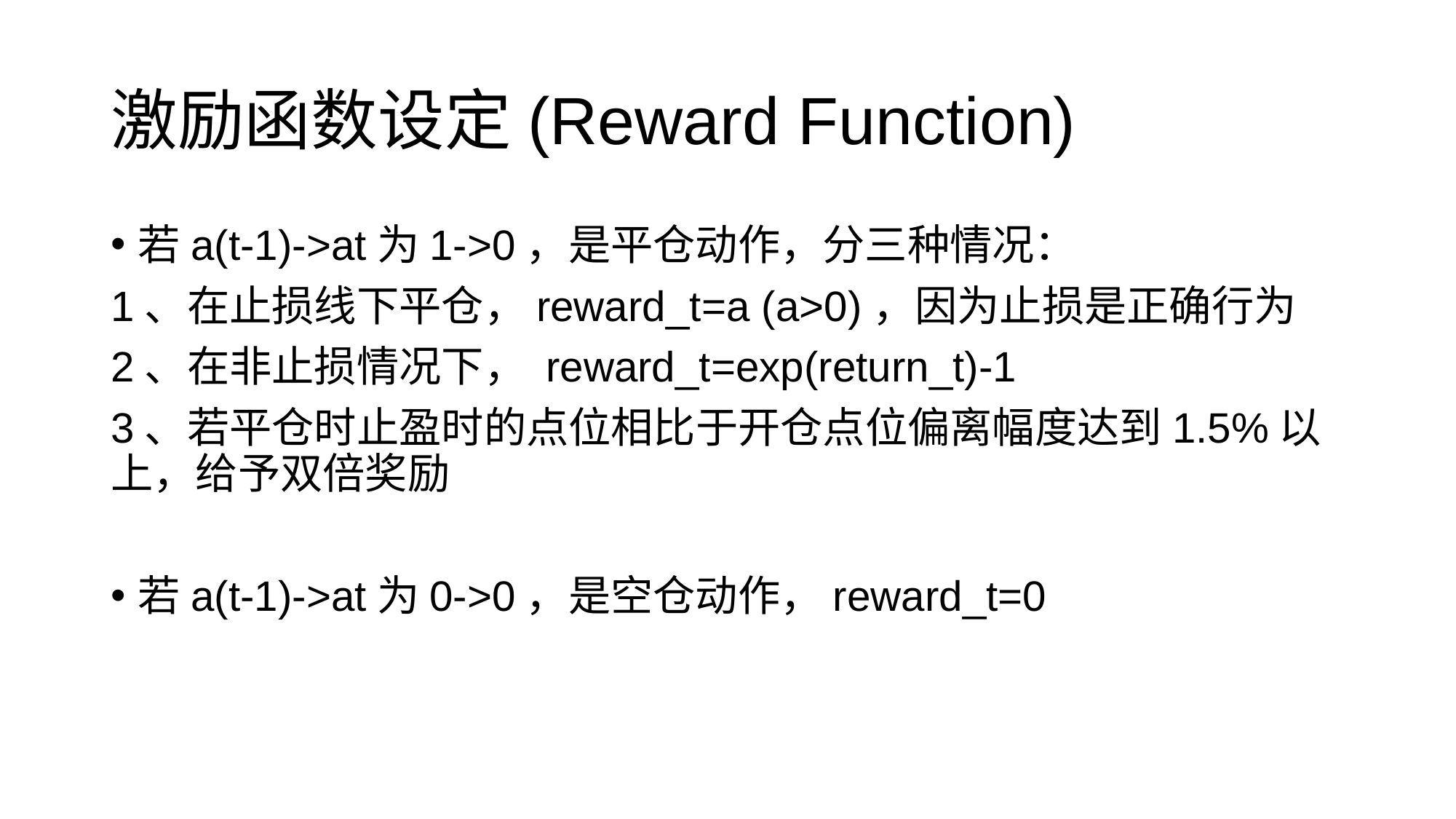

# 激励函数设定(Reward Function)
若a(t-1)->at为1->0，是平仓动作，分三种情况：
1、在止损线下平仓，reward_t=a (a>0)，因为止损是正确行为
2、在非止损情况下， reward_t=exp(return_t)-1
3、若平仓时止盈时的点位相比于开仓点位偏离幅度达到1.5%以上，给予双倍奖励

若a(t-1)->at为0->0，是空仓动作，reward_t=0